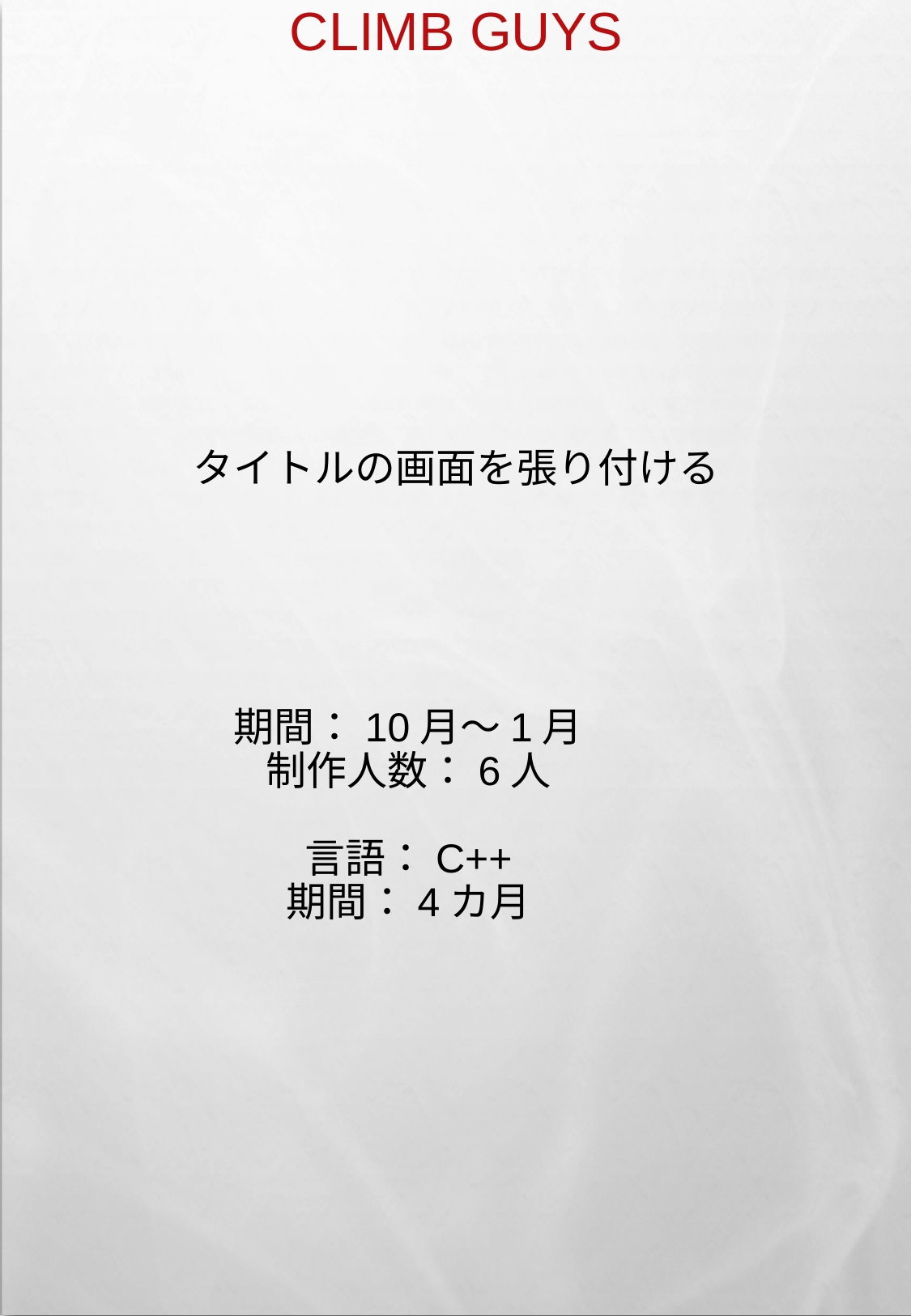

Climb Guys
タイトルの画面を張り付ける
期間：10月～1月
制作人数：6人

言語：C++
期間：4カ月